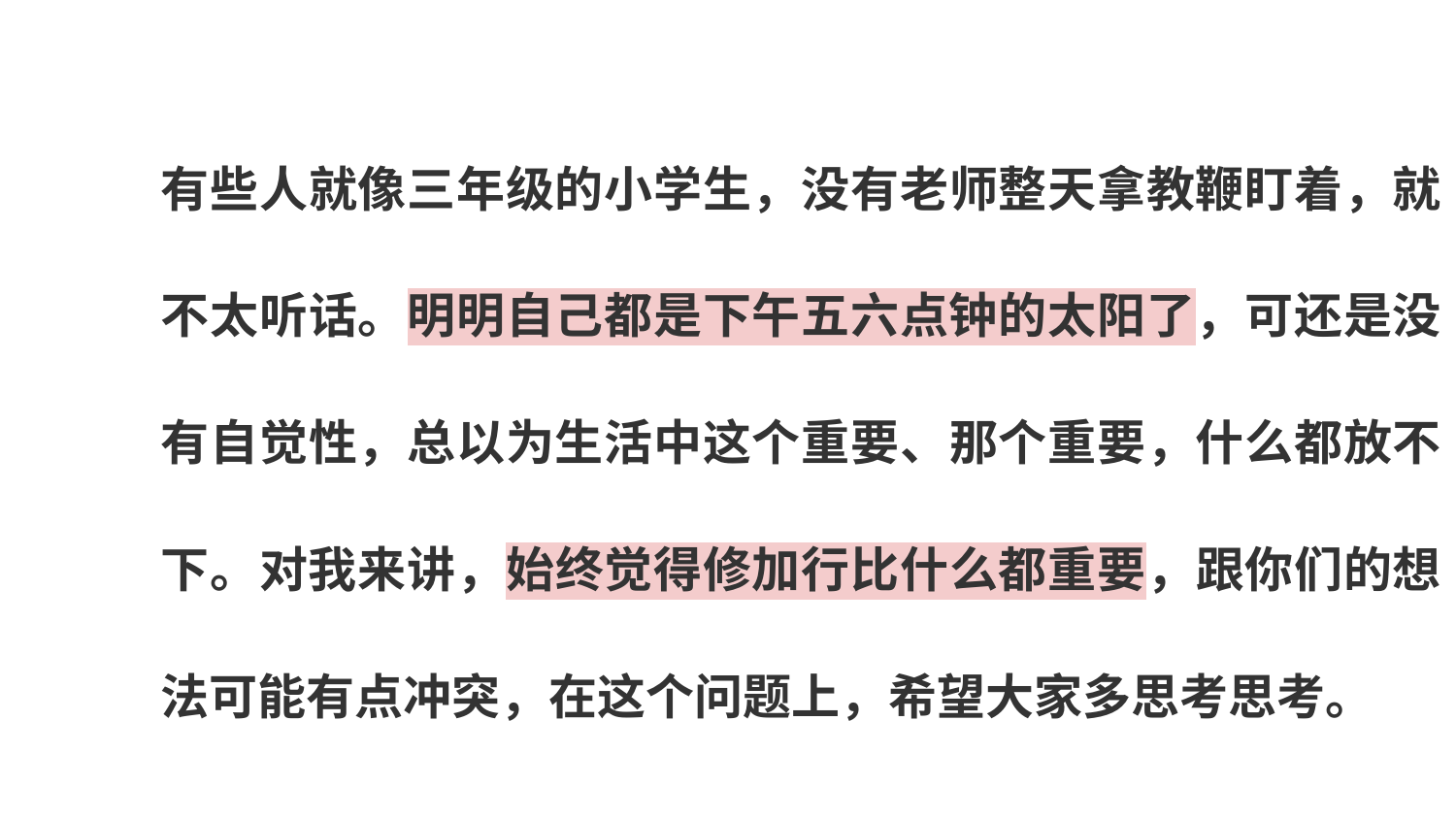

有些人就像三年级的小学生，没有老师整天拿教鞭盯着，就不太听话。明明自己都是下午五六点钟的太阳了，可还是没有自觉性，总以为生活中这个重要、那个重要，什么都放不下。对我来讲，始终觉得修加行比什么都重要，跟你们的想法可能有点冲突，在这个问题上，希望大家多思考思考。